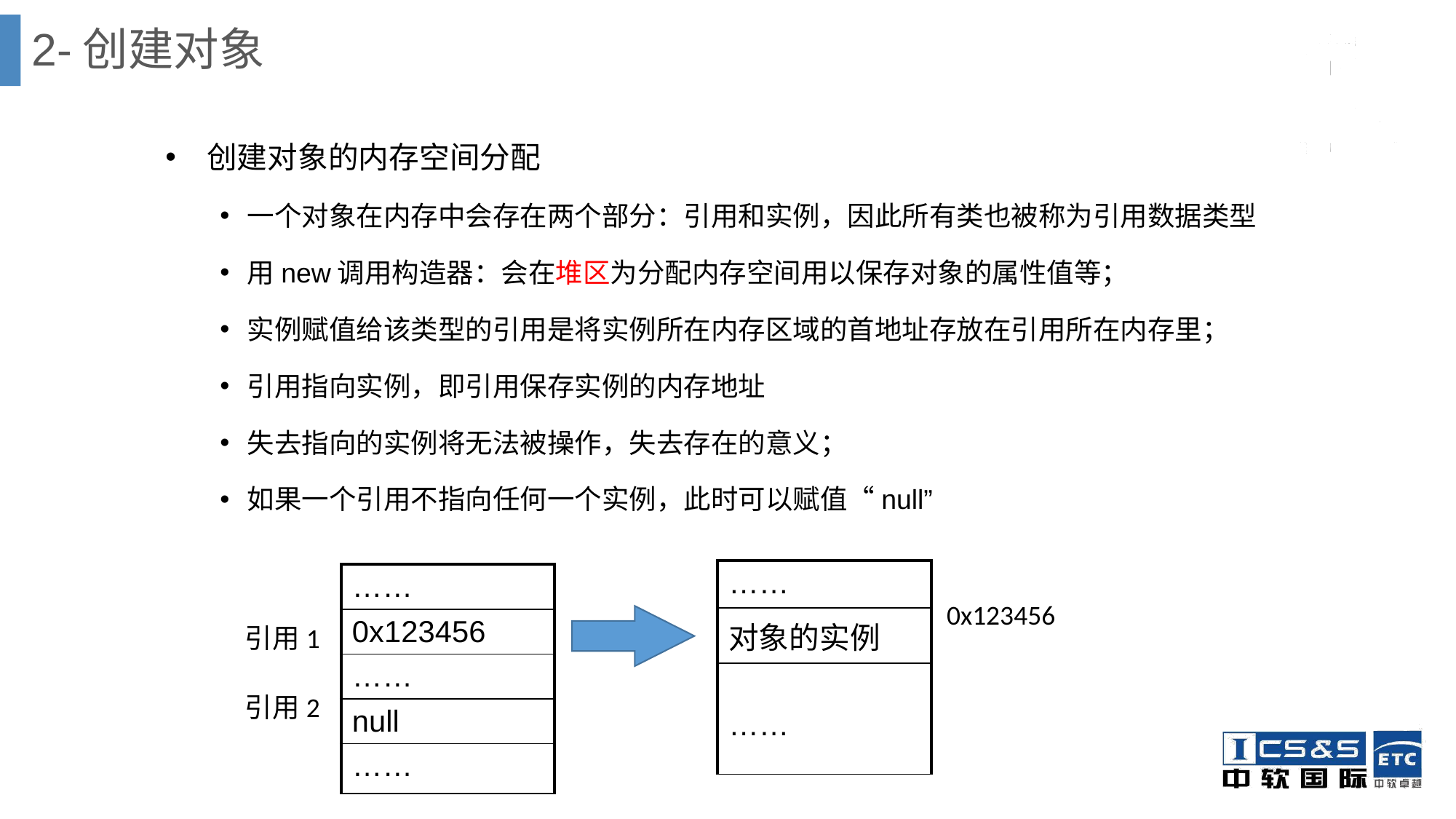

# 2-创建对象
 创建对象的内存空间分配
一个对象在内存中会存在两个部分：引用和实例，因此所有类也被称为引用数据类型
用new调用构造器：会在堆区为分配内存空间用以保存对象的属性值等；
实例赋值给该类型的引用是将实例所在内存区域的首地址存放在引用所在内存里；
引用指向实例，即引用保存实例的内存地址
失去指向的实例将无法被操作，失去存在的意义；
如果一个引用不指向任何一个实例，此时可以赋值“null”

| …… |
| --- |
| 对象的实例 |
| …… |
| …… |
| --- |
| 0x123456 |
| …… |
| null |
| …… |
0x123456

引用1
引用2